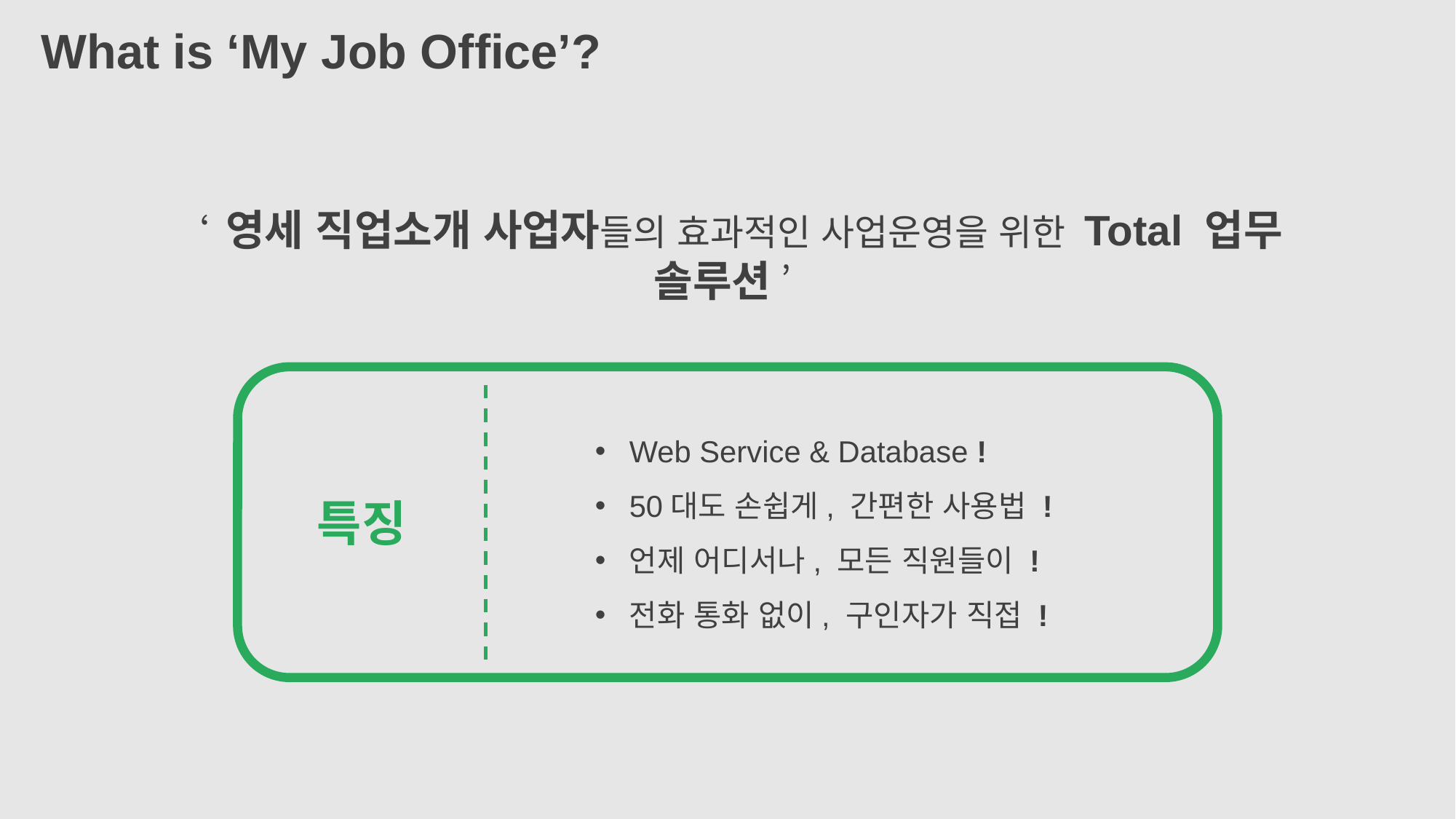

What is ‘My Job Office’?
‘ 영세 직업소개 사업자들의 효과적인 사업운영을 위한 Total 업무 솔루션 ’

Web Service & Database !
50대도 손쉽게, 간편한 사용법 !
언제 어디서나, 모든 직원들이 !
전화 통화 없이, 구인자가 직접 !
특징